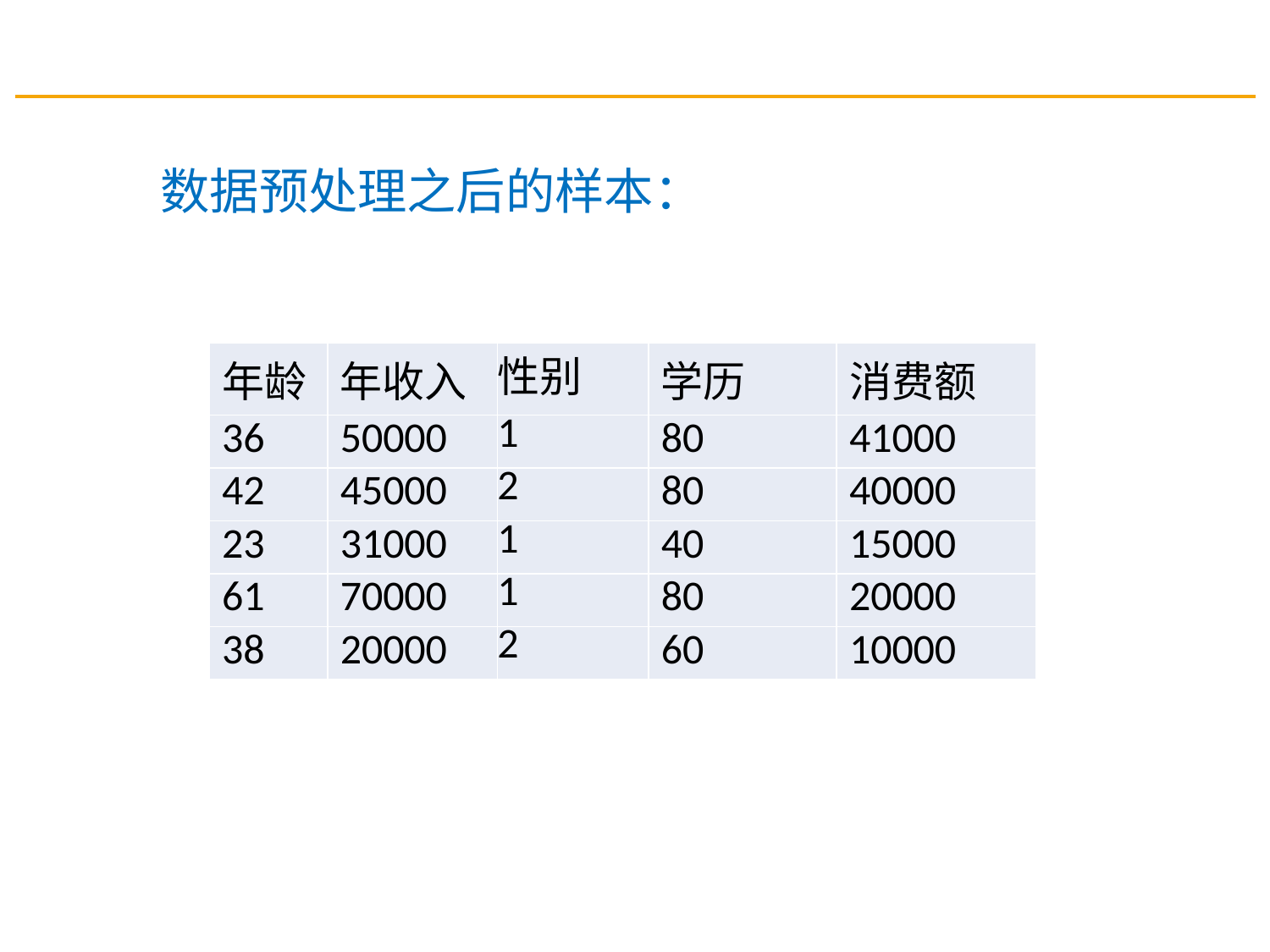

数据预处理之后的样本：
| 年龄 | 年收入 | 性别 | 学历 | 消费额 |
| --- | --- | --- | --- | --- |
| 36 | 50000 | 1 | 80 | 41000 |
| 42 | 45000 | 2 | 80 | 40000 |
| 23 | 31000 | 1 | 40 | 15000 |
| 61 | 70000 | 1 | 80 | 20000 |
| 38 | 20000 | 2 | 60 | 10000 |